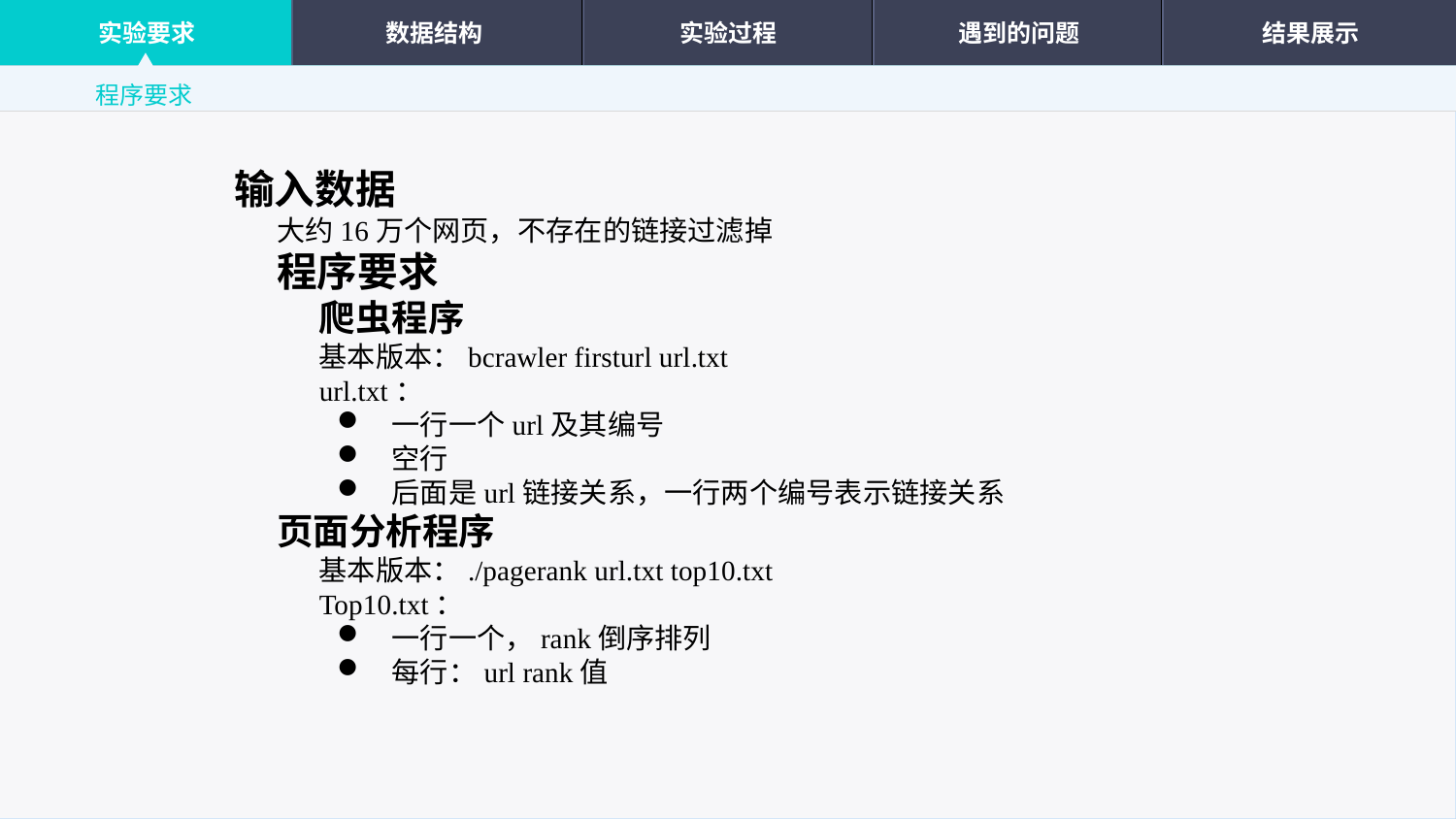

实验要求
数据结构
实验过程
遇到的问题
结果展示
程序要求
输入数据
大约16万个网页，不存在的链接过滤掉
程序要求
爬虫程序
基本版本：bcrawler firsturl url.txt
url.txt：
一行一个url及其编号
空行
后面是url链接关系，一行两个编号表示链接关系
页面分析程序
基本版本：./pagerank url.txt top10.txt
Top10.txt：
一行一个，rank倒序排列
每行：url rank值